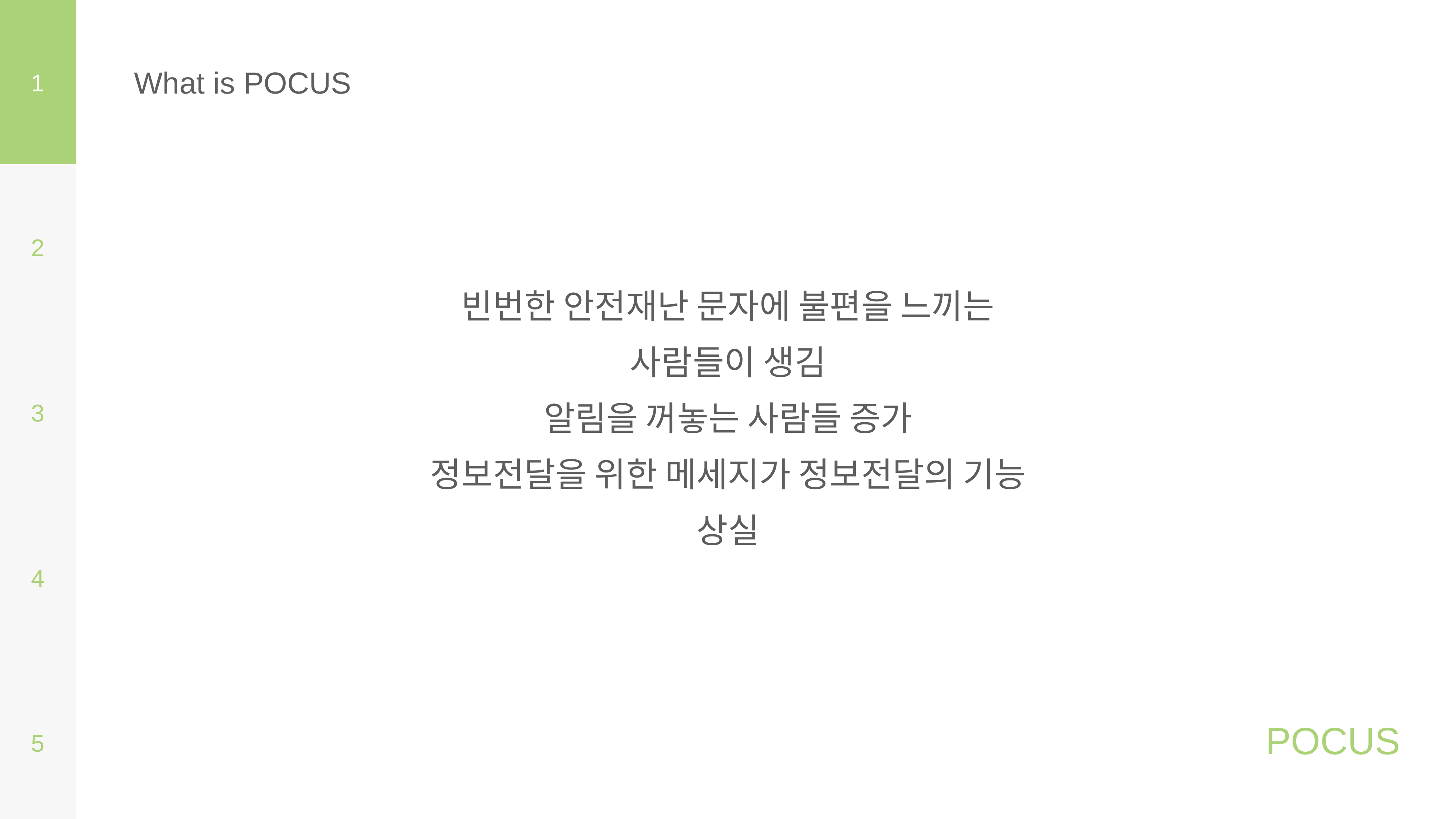

1
What is POCUS
2

3
빈번한 안전재난 문자에 불편을 느끼는 사람들이 생김
알림을 꺼놓는 사람들 증가
정보전달을 위한 메세지가 정보전달의 기능 상실
4
5
POCUS